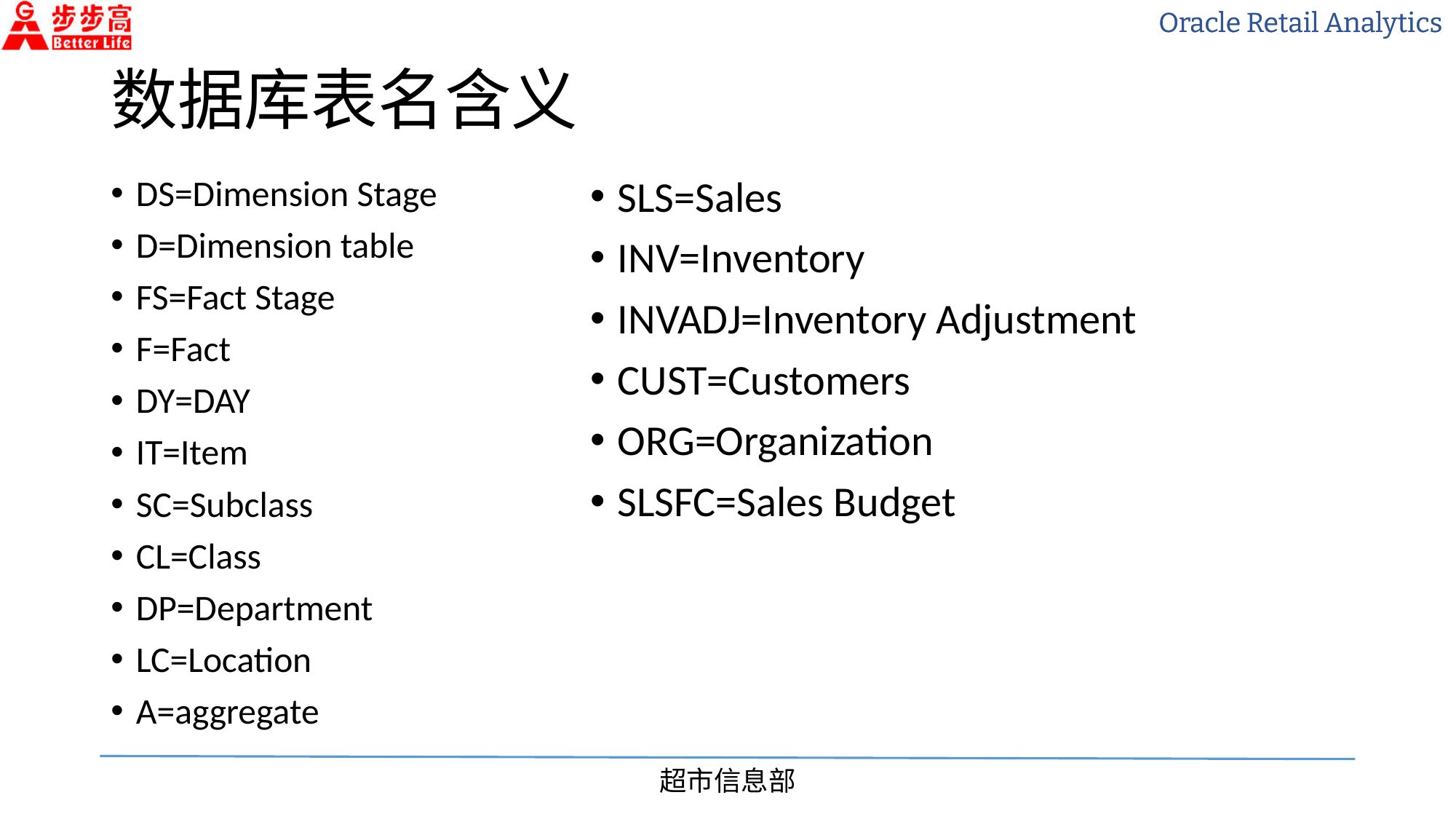

# 数据库表名含义
DS=Dimension Stage
D=Dimension table
FS=Fact Stage
F=Fact
DY=DAY
IT=Item
SC=Subclass
CL=Class
DP=Department
LC=Location
A=aggregate

SLS=Sales
INV=Inventory
INVADJ=Inventory Adjustment
CUST=Customers
ORG=Organization
SLSFC=Sales Budget